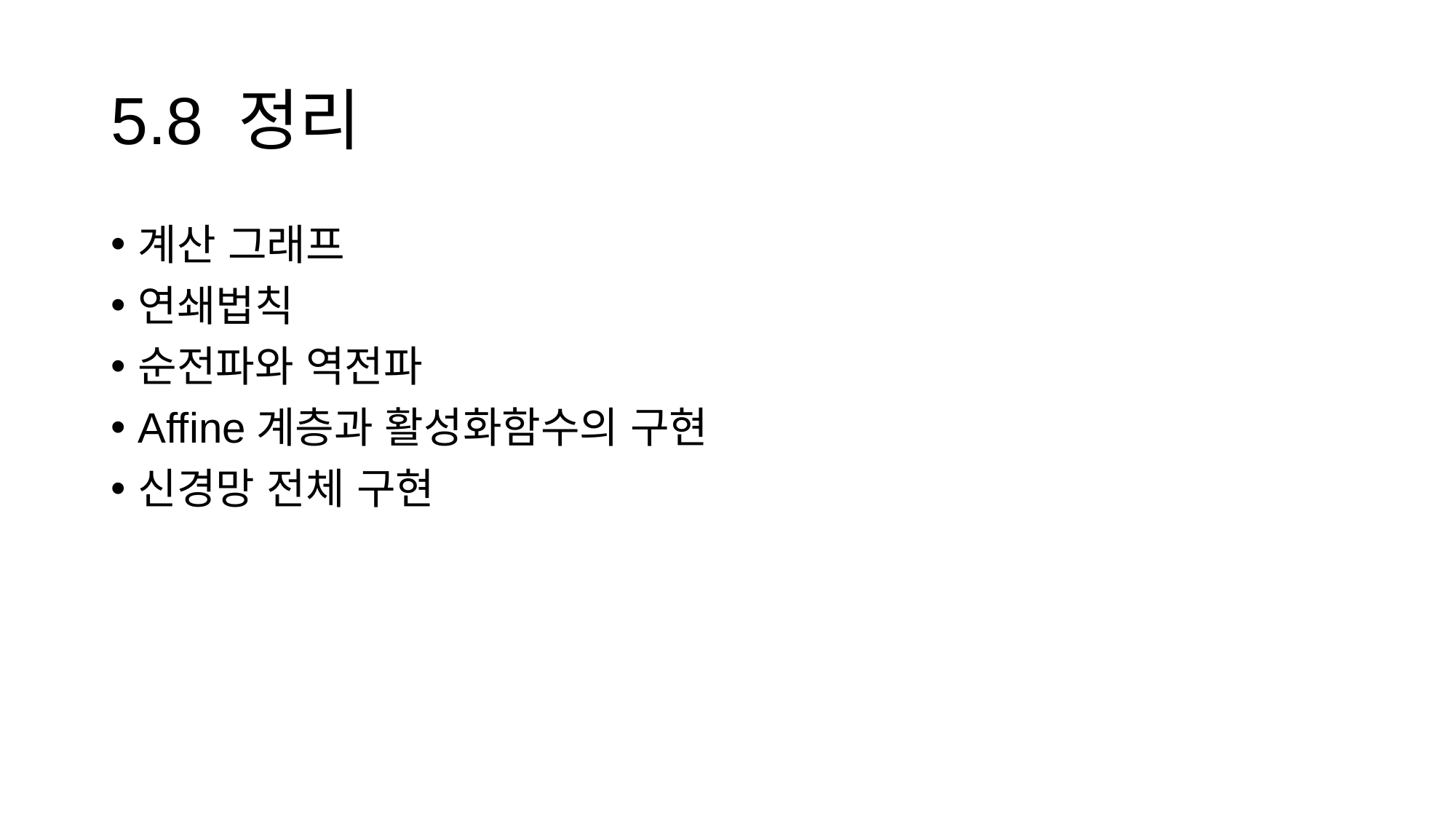

# 5.8 정리
계산 그래프
연쇄법칙
순전파와 역전파
Affine계층과 활성화함수의 구현
신경망 전체 구현